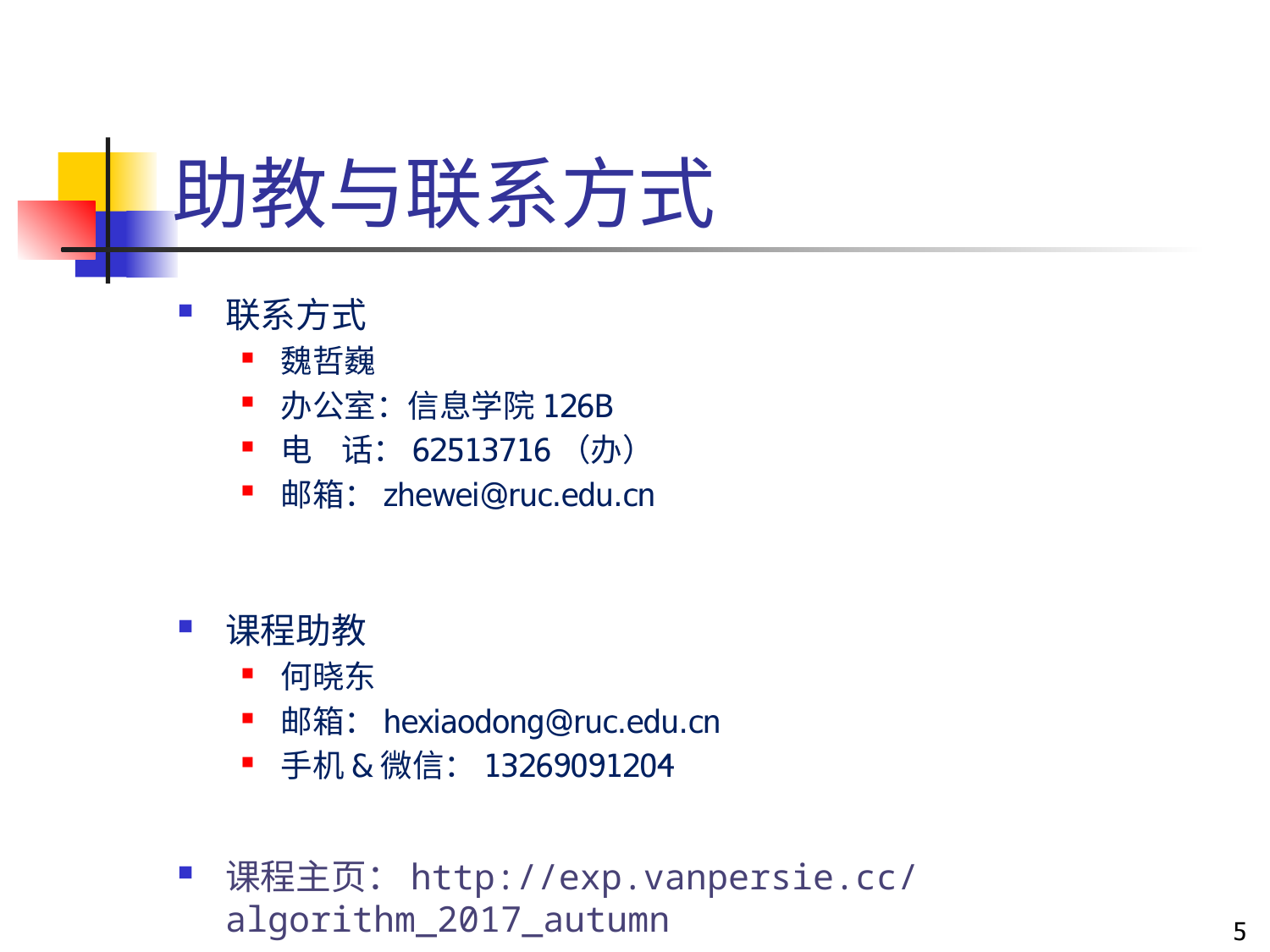

# 助教与联系方式
联系方式
魏哲巍
办公室：信息学院126B
电    话：62513716（办）
邮箱：zhewei@ruc.edu.cn

课程助教
何晓东
邮箱：hexiaodong@ruc.edu.cn
手机&微信：13269091204

课程主页：http://exp.vanpersie.cc/algorithm_2017_autumn

5